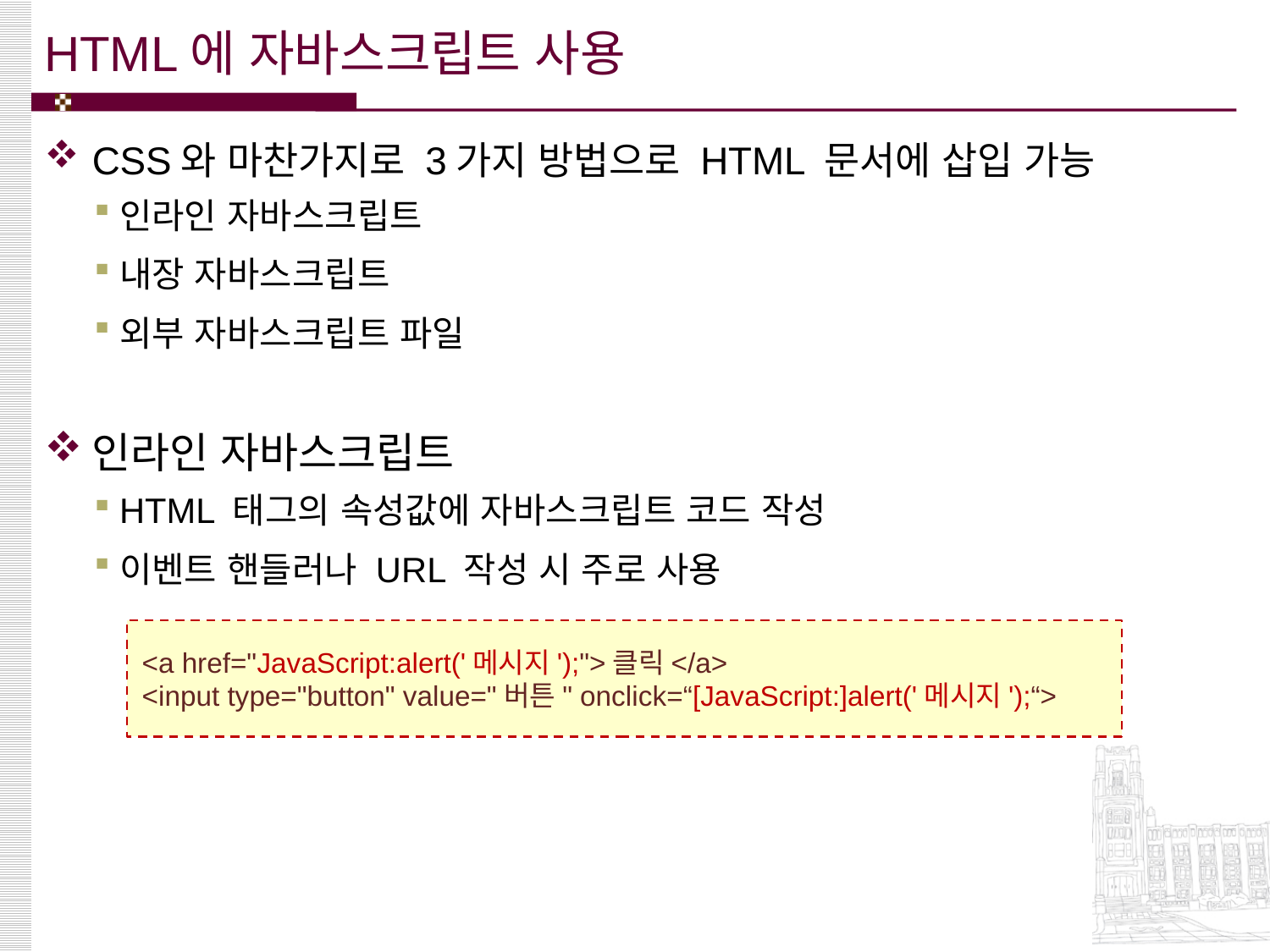

# HTML에 자바스크립트 사용
CSS와 마찬가지로 3가지 방법으로 HTML 문서에 삽입 가능
인라인 자바스크립트
내장 자바스크립트
외부 자바스크립트 파일

인라인 자바스크립트
HTML 태그의 속성값에 자바스크립트 코드 작성
이벤트 핸들러나 URL 작성 시 주로 사용
<a href="JavaScript:alert('메시지');">클릭</a>
<input type="button" value="버튼" onclick=“[JavaScript:]alert('메시지');“>